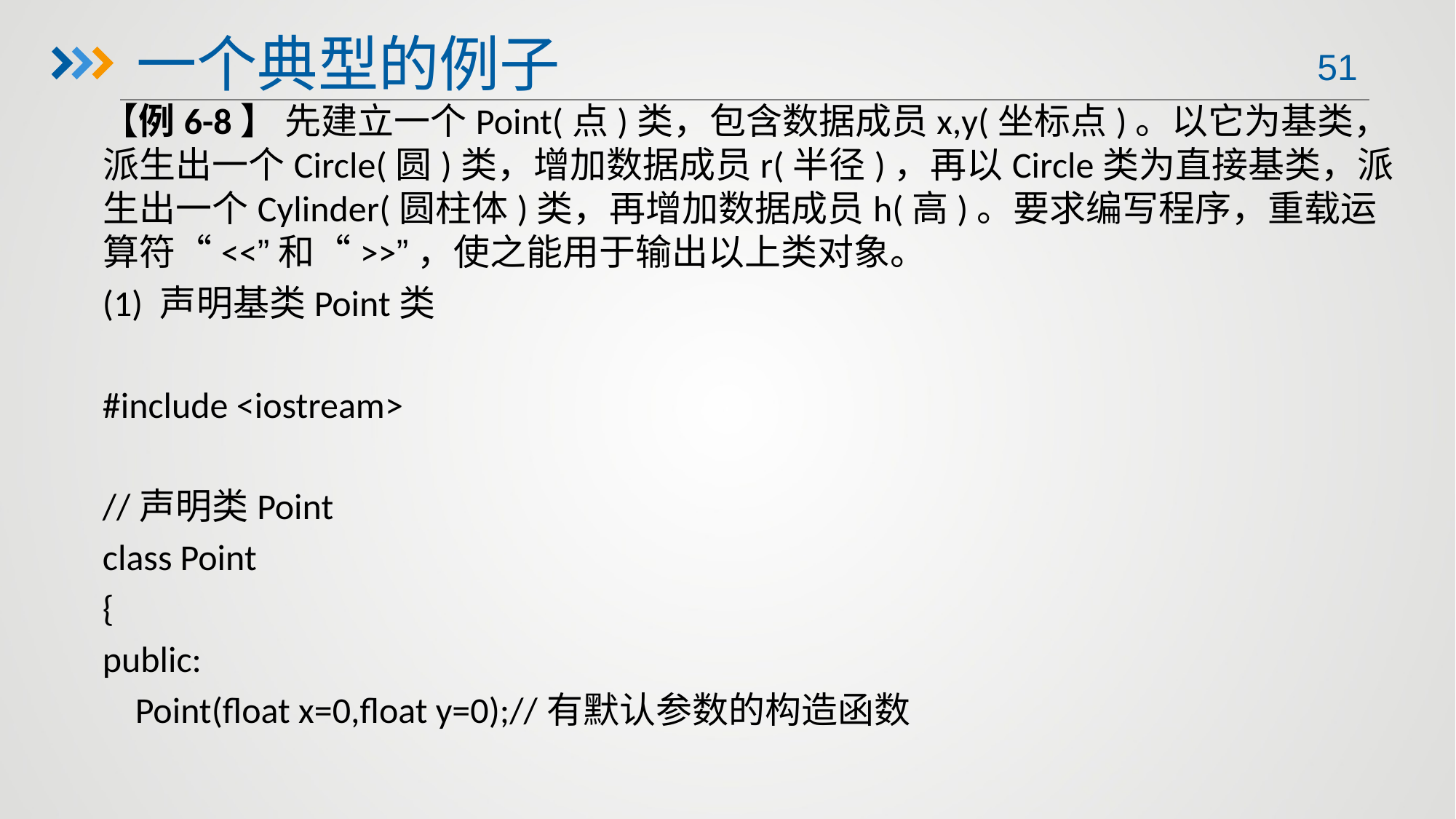

一个典型的例子
【例6-8】 先建立一个Point(点)类，包含数据成员x,y(坐标点)。以它为基类，派生出一个Circle(圆)类，增加数据成员r(半径)，再以Circle类为直接基类，派生出一个Cylinder(圆柱体)类，再增加数据成员h(高)。要求编写程序，重载运算符“<<”和“>>”，使之能用于输出以上类对象。
(1) 声明基类Point类

#include <iostream>

//声明类Point
class Point
{
public:
    Point(float x=0,float y=0);//有默认参数的构造函数